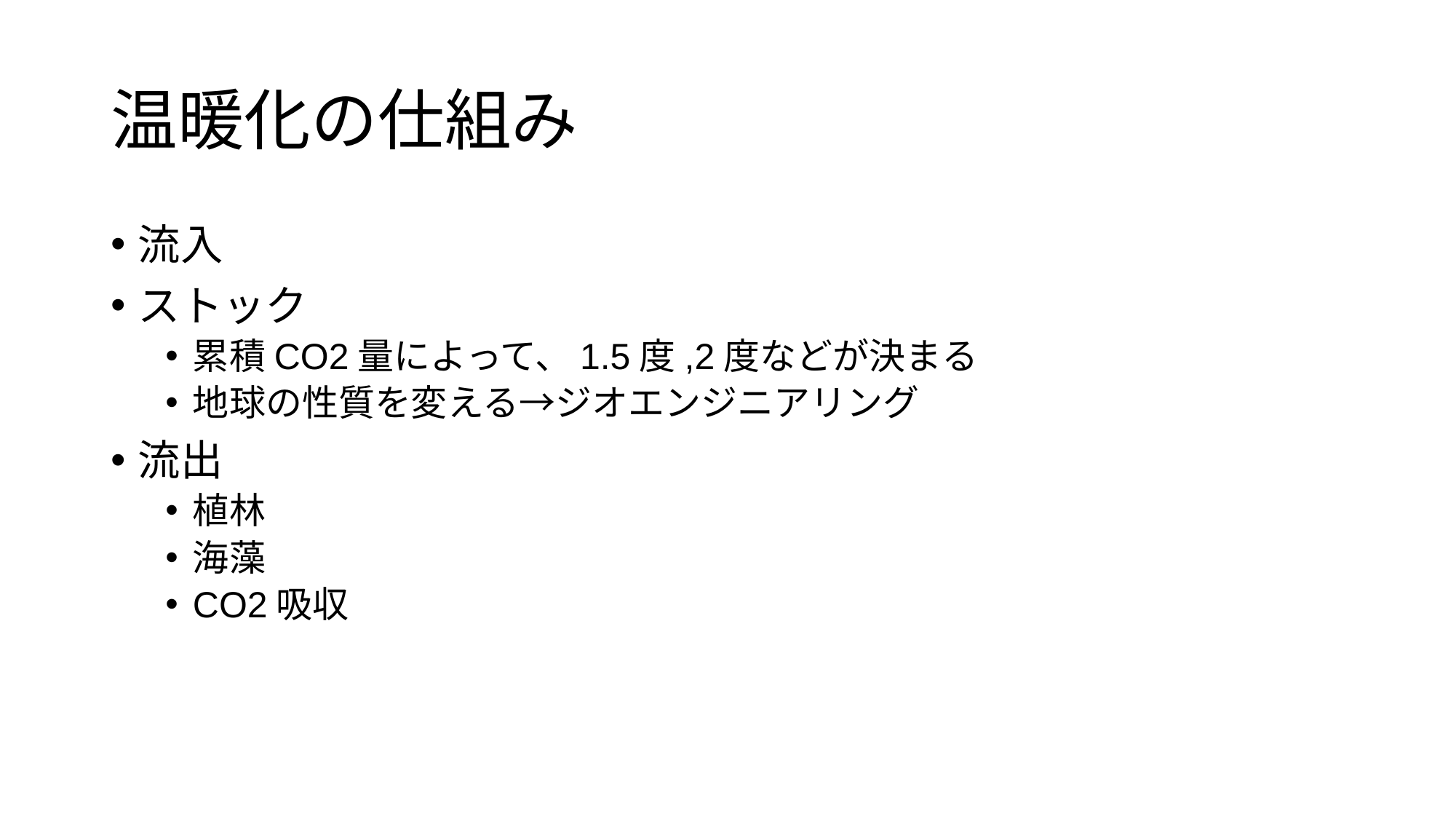

# 温暖化の仕組み
流入
ストック
累積CO2量によって、1.5度,2度などが決まる
地球の性質を変える→ジオエンジニアリング
流出
植林
海藻
CO2吸収